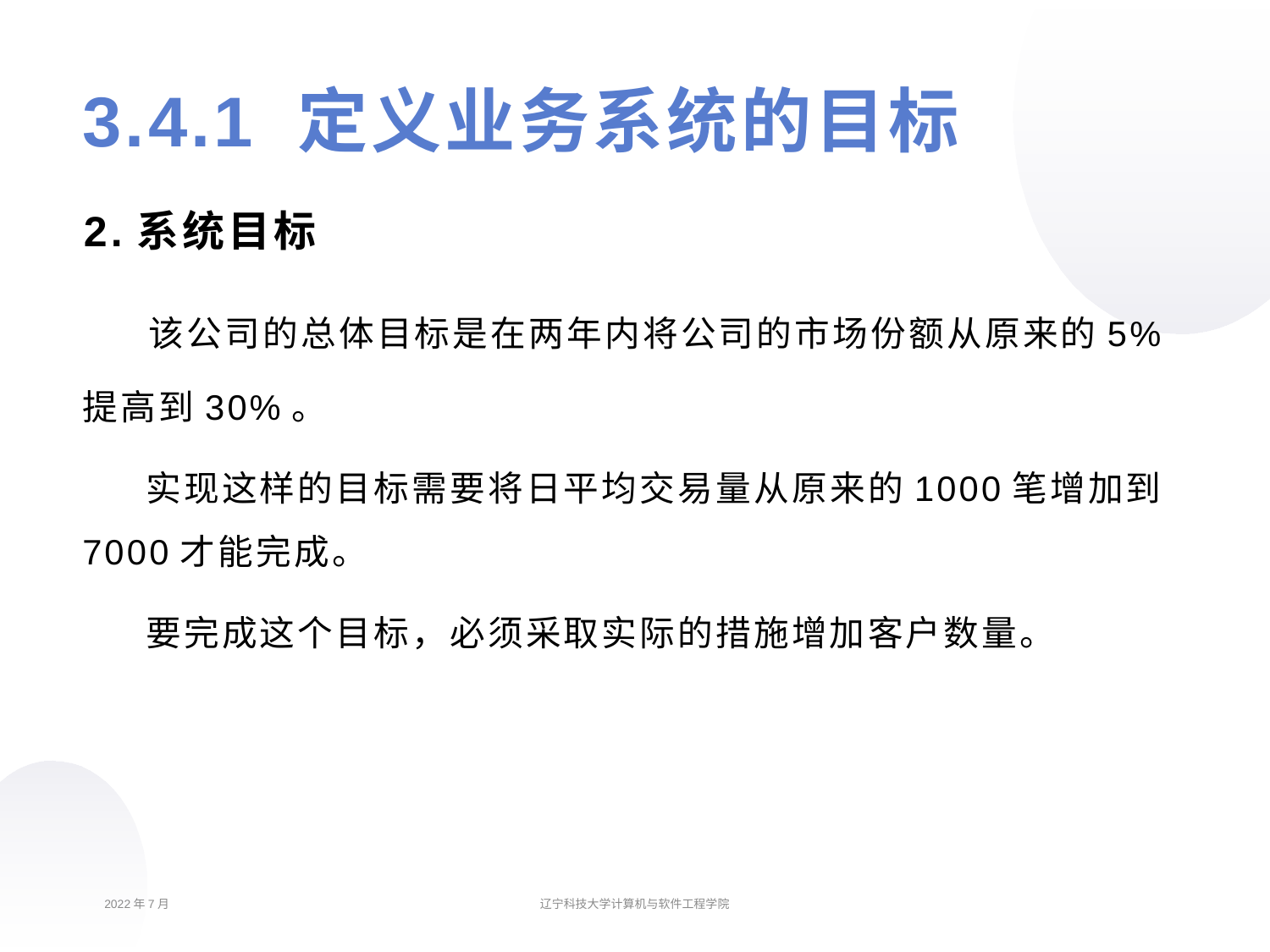

# 3.4.1 定义业务系统的目标
2.系统目标
    该公司的总体目标是在两年内将公司的市场份额从原来的5%提高到30%。
实现这样的目标需要将日平均交易量从原来的1000笔增加到7000才能完成。
要完成这个目标，必须采取实际的措施增加客户数量。

2022年7月
辽宁科技大学计算机与软件工程学院
102